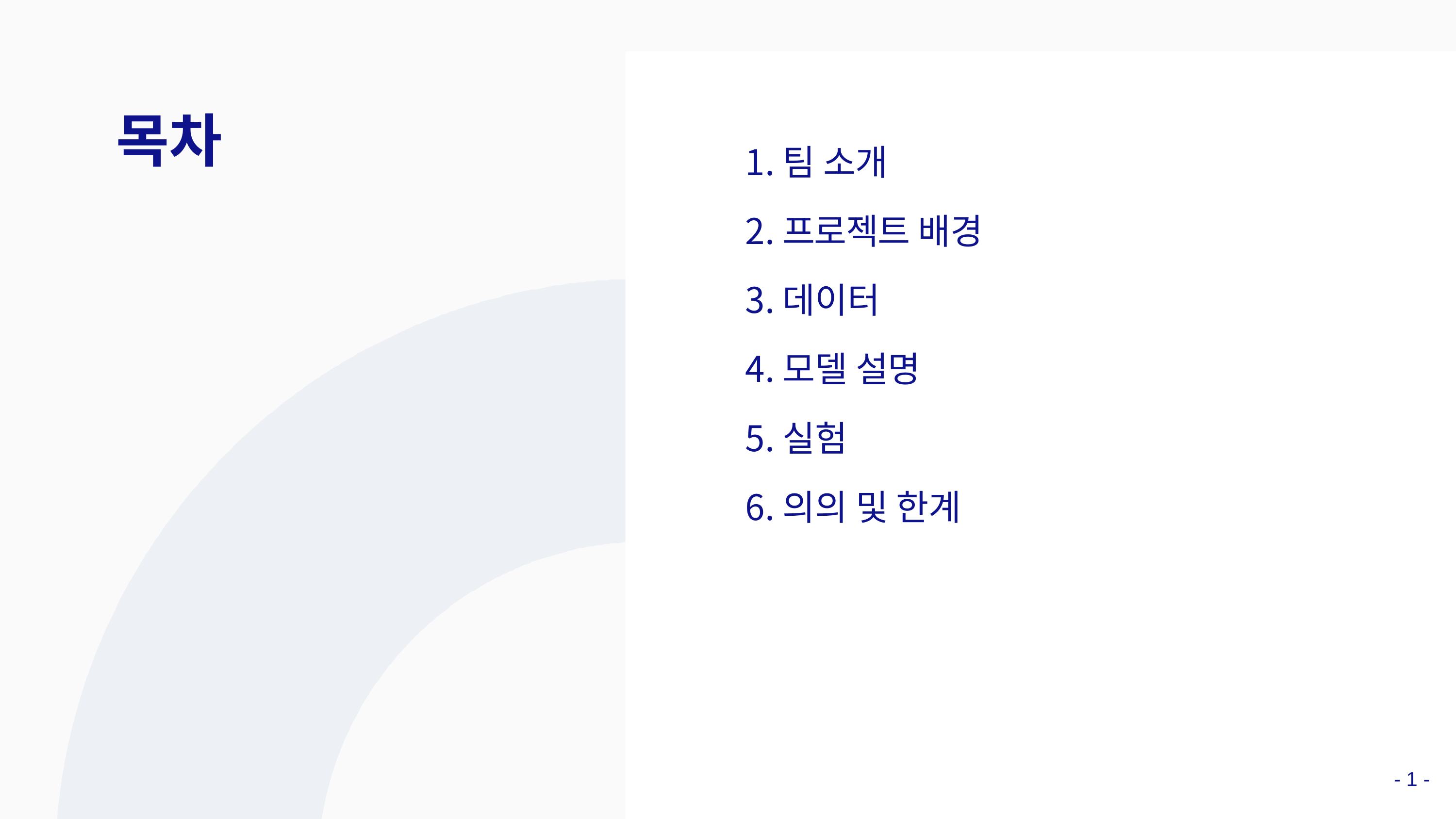

# 목차
팀 소개
프로젝트 배경
데이터
모델 설명
실험
의의 및 한계
- 1 -